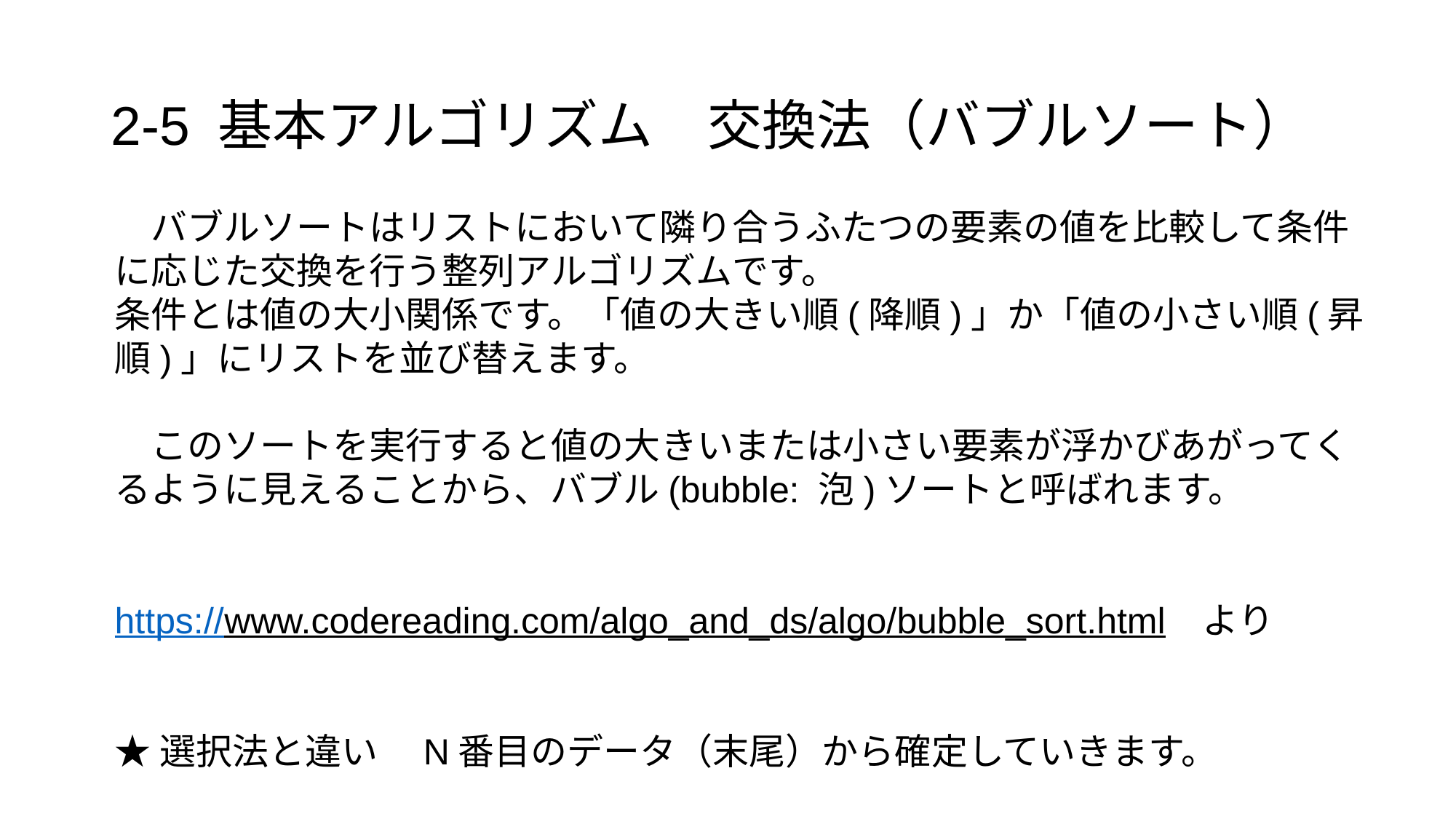

# 2-5 基本アルゴリズム　交換法（バブルソート）
　バブルソートはリストにおいて隣り合うふたつの要素の値を比較して条件に応じた交換を行う整列アルゴリズムです。
条件とは値の大小関係です。「値の大きい順(降順)」か「値の小さい順(昇順)」にリストを並び替えます。

　このソートを実行すると値の大きいまたは小さい要素が浮かびあがってくるように見えることから、バブル(bubble: 泡)ソートと呼ばれます。

https://www.codereading.com/algo_and_ds/algo/bubble_sort.html　より

★選択法と違い　N番目のデータ（末尾）から確定していきます。